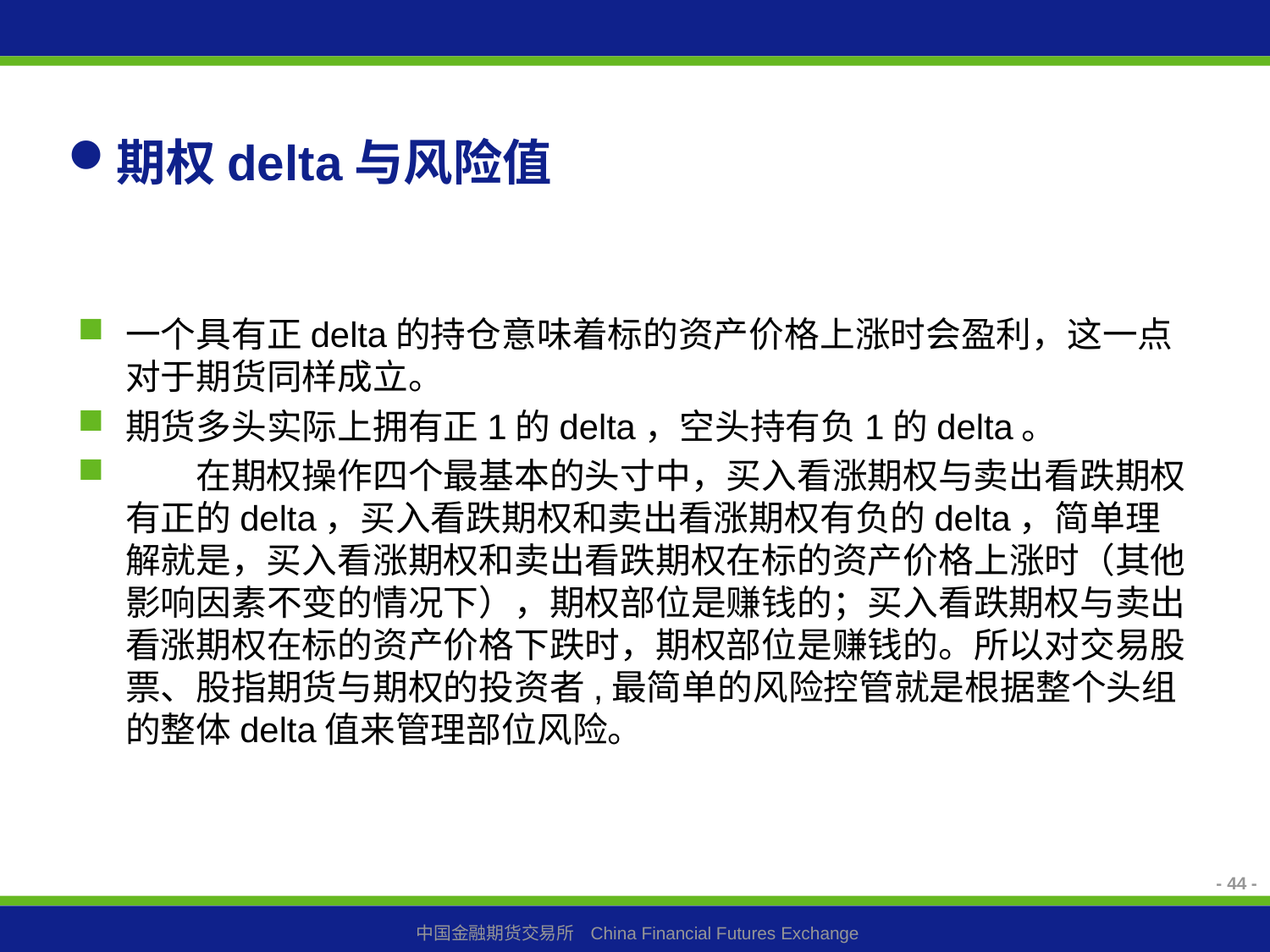

# 期权delta与风险值
一个具有正delta的持仓意味着标的资产价格上涨时会盈利，这一点对于期货同样成立。
期货多头实际上拥有正1的delta，空头持有负1的delta。
　　在期权操作四个最基本的头寸中，买入看涨期权与卖出看跌期权有正的delta，买入看跌期权和卖出看涨期权有负的delta，简单理解就是，买入看涨期权和卖出看跌期权在标的资产价格上涨时（其他影响因素不变的情况下），期权部位是赚钱的；买入看跌期权与卖出看涨期权在标的资产价格下跌时，期权部位是赚钱的。所以对交易股票、股指期货与期权的投资者,最简单的风险控管就是根据整个头组的整体delta值来管理部位风险。
- 44 -